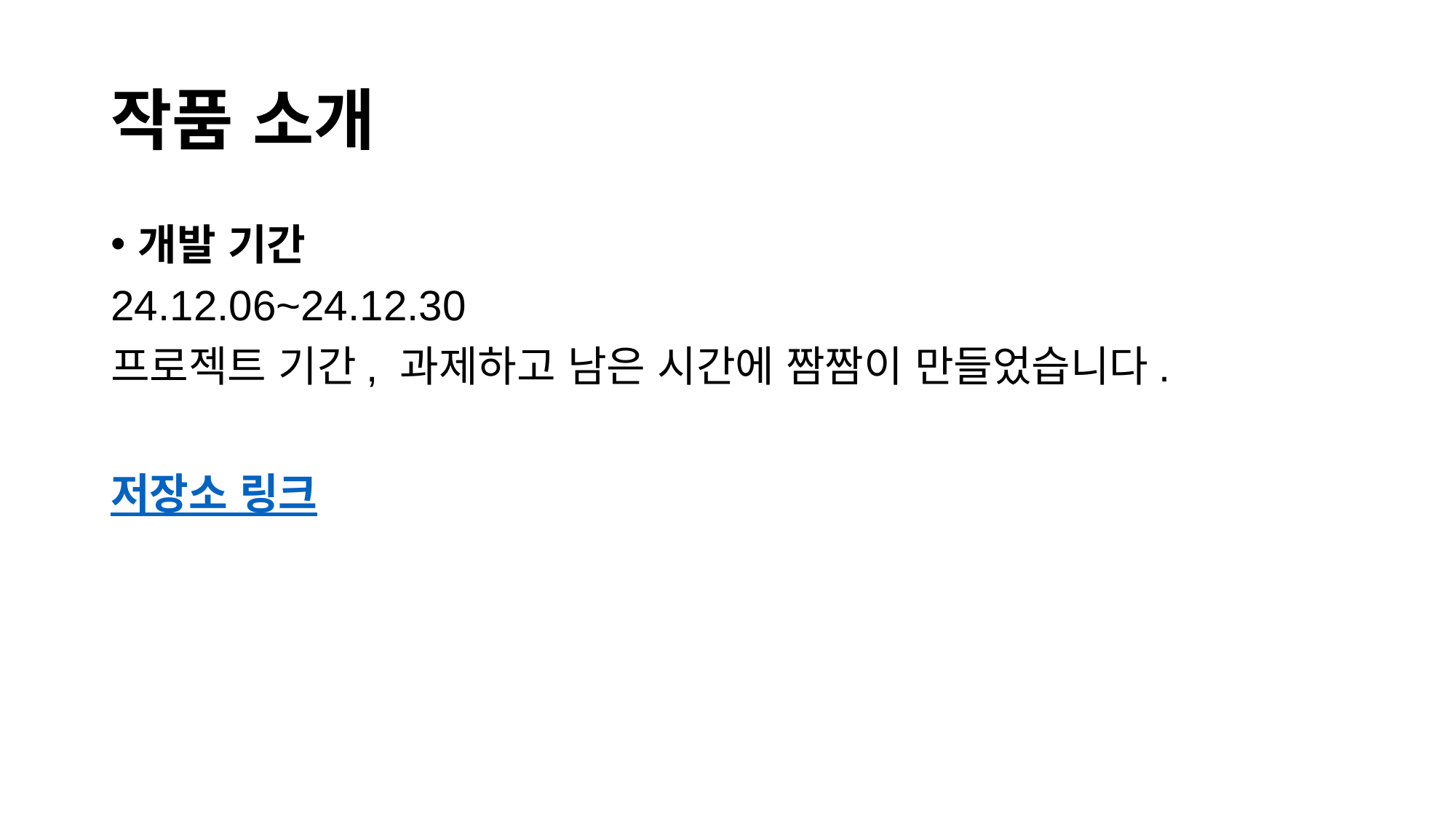

# 작품 소개
개발 기간
24.12.06~24.12.30
프로젝트 기간, 과제하고 남은 시간에 짬짬이 만들었습니다.

저장소 링크